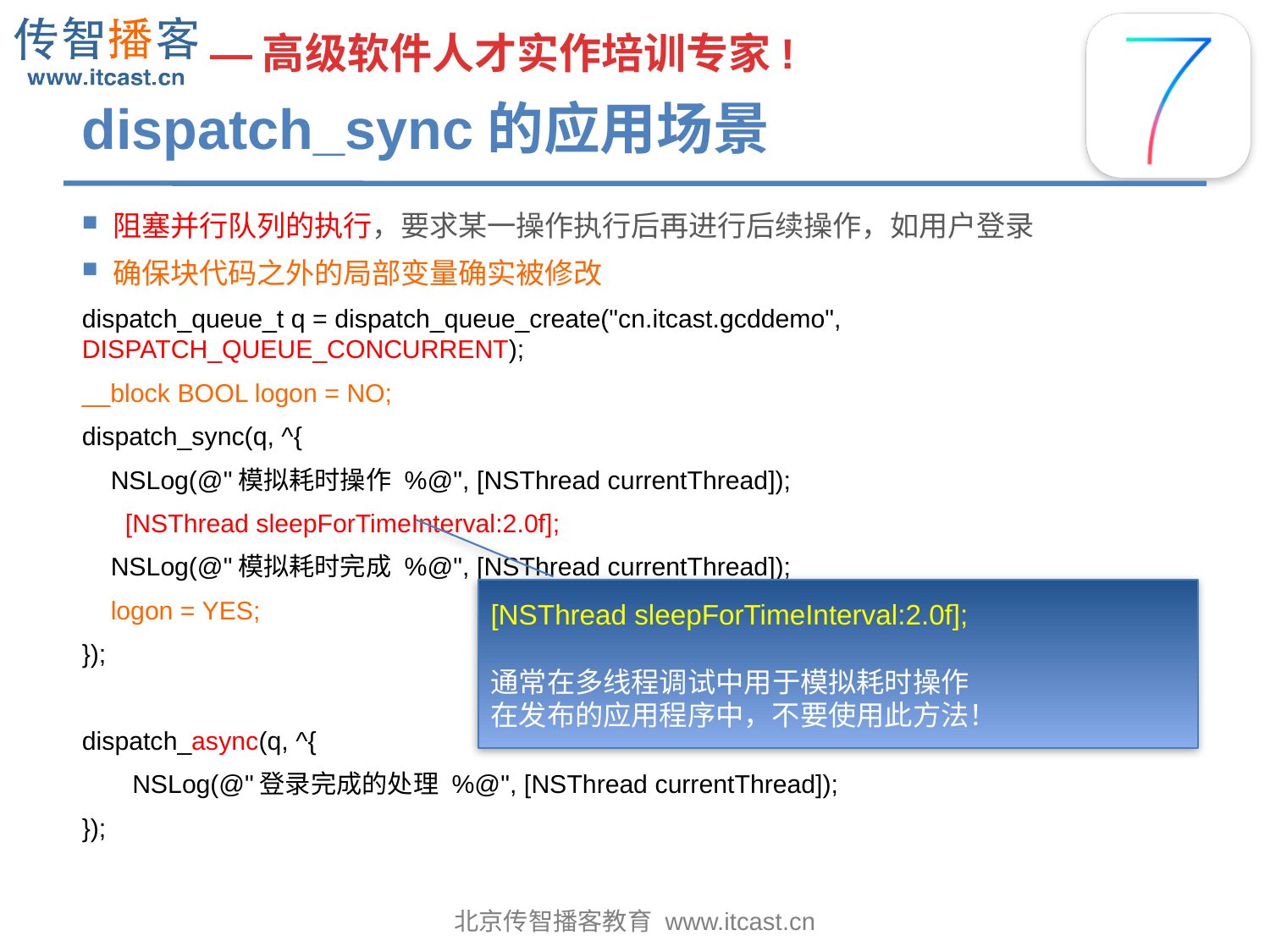

# dispatch_sync的应用场景
阻塞并行队列的执行，要求某一操作执行后再进行后续操作，如用户登录
确保块代码之外的局部变量确实被修改
dispatch_queue_t q = dispatch_queue_create("cn.itcast.gcddemo", DISPATCH_QUEUE_CONCURRENT);
__block BOOL logon = NO;
dispatch_sync(q, ^{
    NSLog(@"模拟耗时操作 %@", [NSThread currentThread]);
      [NSThread sleepForTimeInterval:2.0f];
    NSLog(@"模拟耗时完成 %@", [NSThread currentThread]);
    logon = YES;
});

dispatch_async(q, ^{
       NSLog(@"登录完成的处理 %@", [NSThread currentThread]);
});
[NSThread sleepForTimeInterval:2.0f];

通常在多线程调试中用于模拟耗时操作
在发布的应用程序中，不要使用此方法！